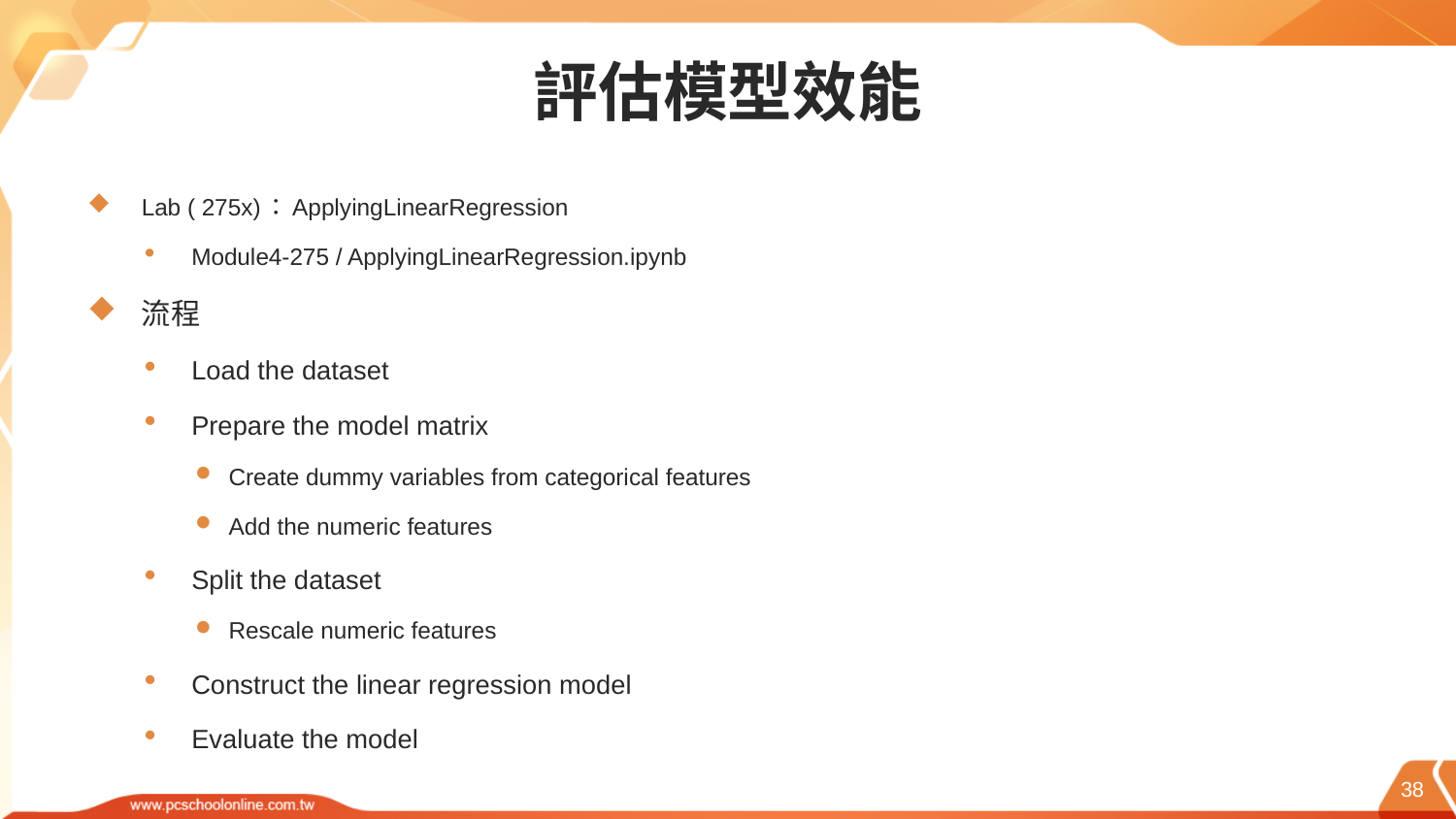

# 評估模型效能
Lab ( 275x)：ApplyingLinearRegression
Module4-275 / ApplyingLinearRegression.ipynb
流程
Load the dataset
Prepare the model matrix
Create dummy variables from categorical features
Add the numeric features
Split the dataset
Rescale numeric features
Construct the linear regression model
Evaluate the model
38